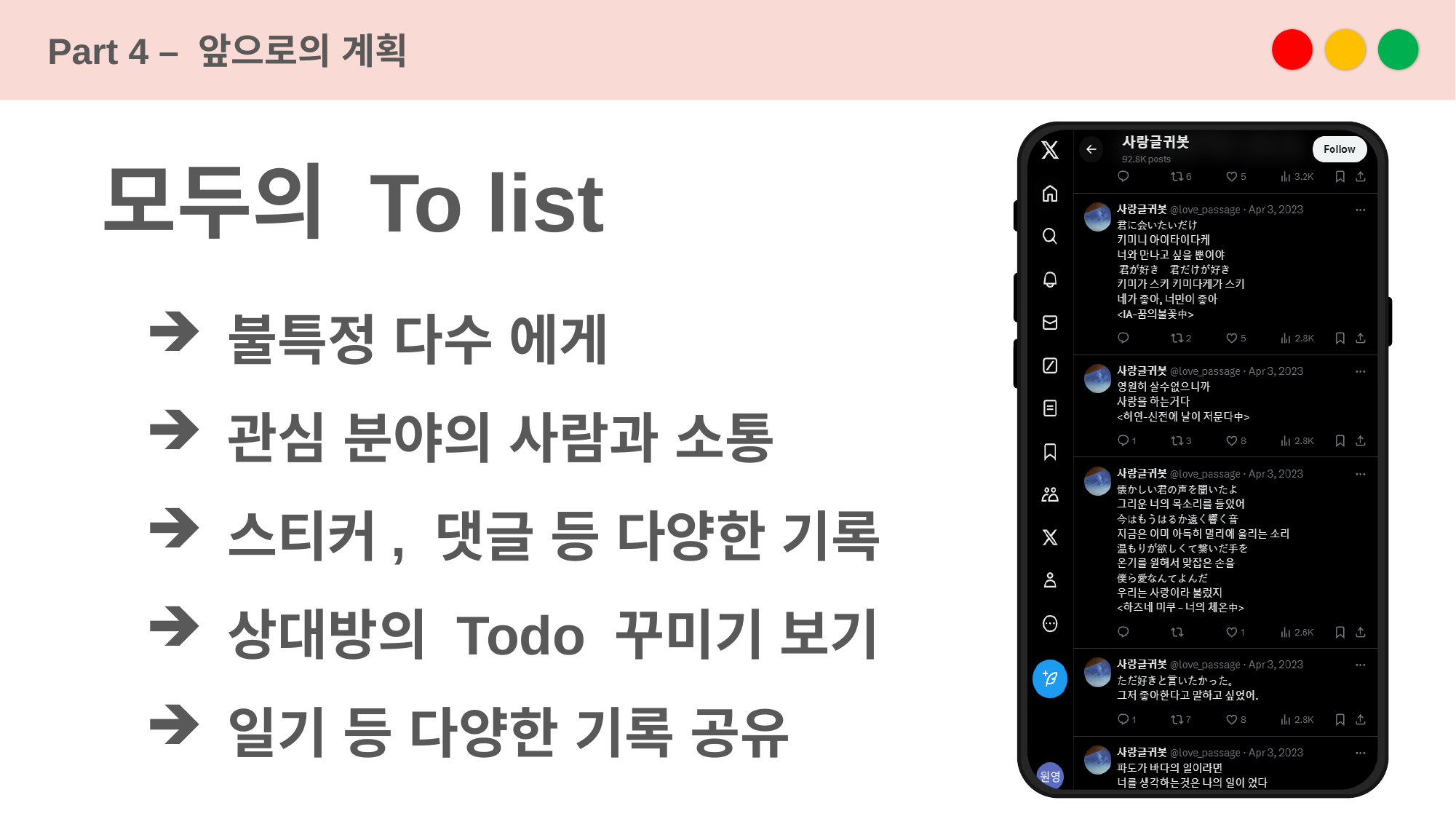

Part 4 – 앞으로의 계획

모두의 To list
불특정 다수 에게
관심 분야의 사람과 소통
스티커, 댓글 등 다양한 기록
상대방의 Todo 꾸미기 보기
일기 등 다양한 기록 공유